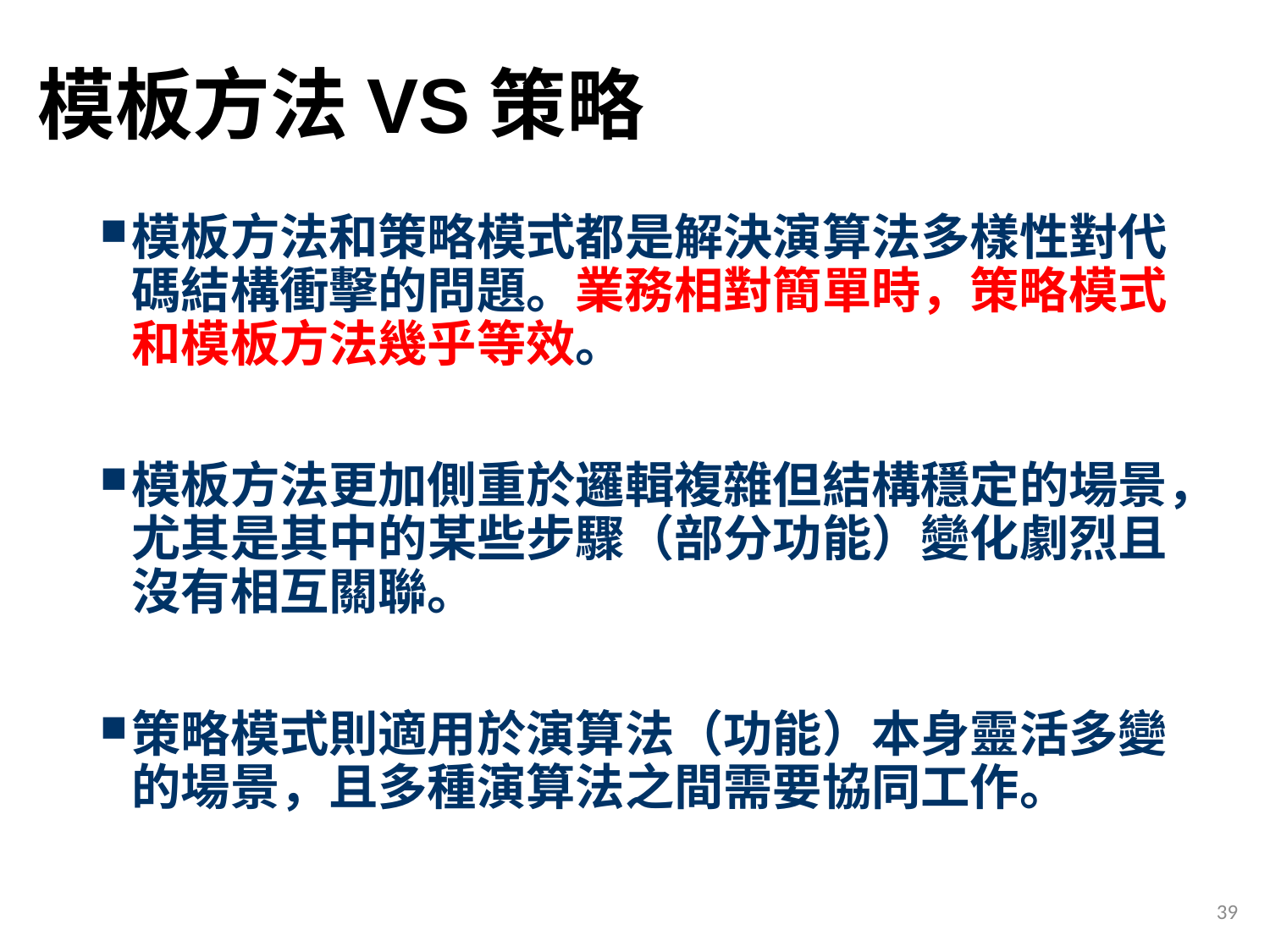

# 模板方法VS策略
模板方法和策略模式都是解決演算法多樣性對代碼結構衝擊的問題。業務相對簡單時，策略模式和模板方法幾乎等效。

模板方法更加側重於邏輯複雜但結構穩定的場景，尤其是其中的某些步驟（部分功能）變化劇烈且沒有相互關聯。

策略模式則適用於演算法（功能）本身靈活多變的場景，且多種演算法之間需要協同工作。

39